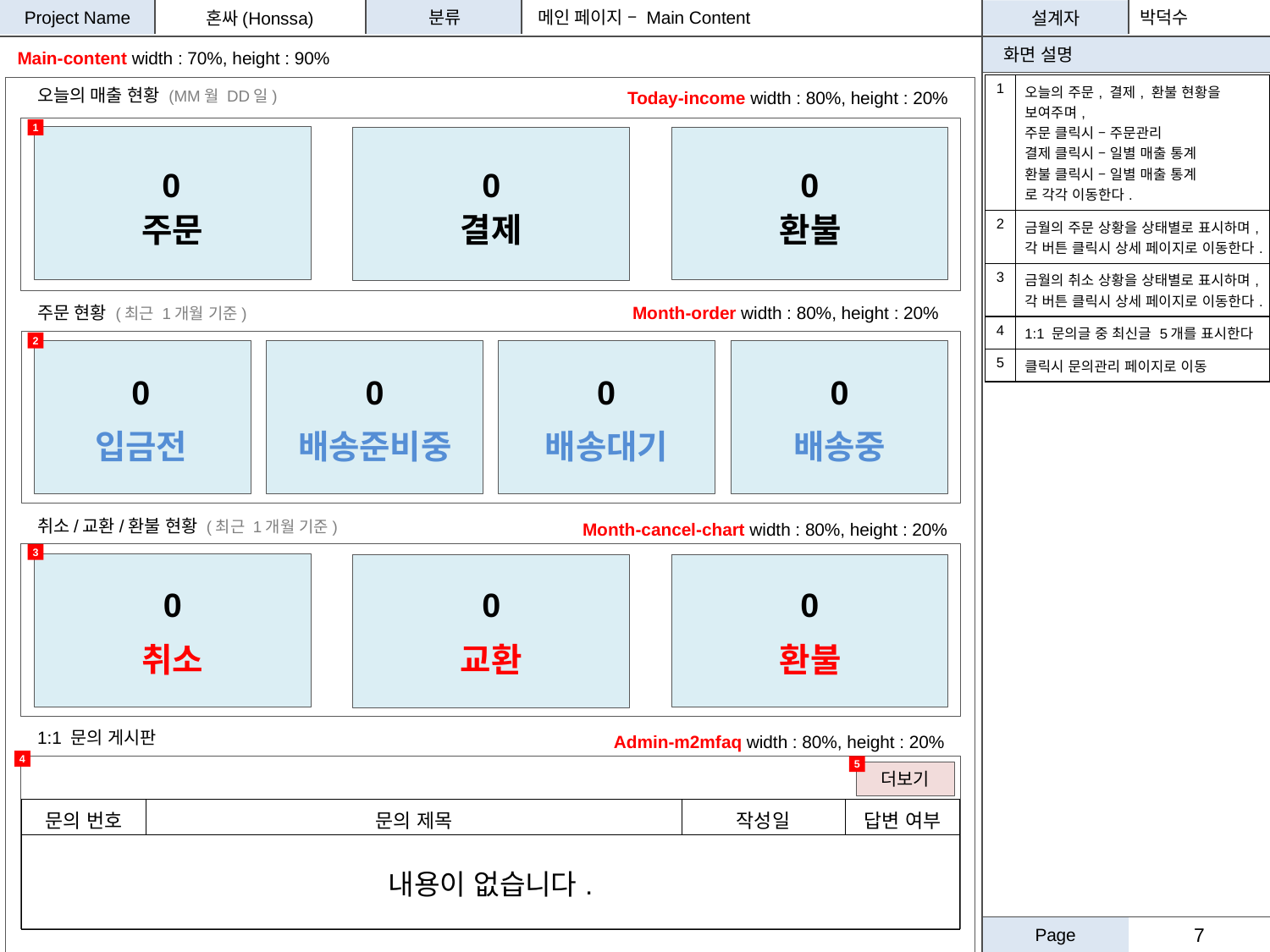

메인 페이지 – Main Content
박덕수
Main-content width : 70%, height : 90%
| 1 | 오늘의 주문, 결제, 환불 현황을 보여주며, 주문 클릭시 – 주문관리 결제 클릭시 – 일별 매출 통계 환불 클릭시 – 일별 매출 통계 로 각각 이동한다. |
| --- | --- |
| 2 | 금월의 주문 상황을 상태별로 표시하며, 각 버튼 클릭시 상세 페이지로 이동한다. |
| 3 | 금월의 취소 상황을 상태별로 표시하며, 각 버튼 클릭시 상세 페이지로 이동한다. |
| 4 | 1:1 문의글 중 최신글 5개를 표시한다 |
| 5 | 클릭시 문의관리 페이지로 이동 |

오늘의 매출 현황 (MM월 DD일)
Today-income width : 80%, height : 20%

1

0
0
0
주문
결제
환불
Month-order width : 80%, height : 20%
주문 현황 (최근 1개월 기준)

2

0
0
0
0
입금전
배송준비중
배송대기
배송중
취소/교환/환불 현황 (최근 1개월 기준)
Month-cancel-chart width : 80%, height : 20%

3

0
0
0
취소
교환
환불
1:1 문의 게시판
Admin-m2mfaq width : 80%, height : 20%
4
5

더보기
| 문의 번호 | 문의 제목 | 작성일 | 답변 여부 |
| --- | --- | --- | --- |
| 내용이 없습니다. |  |  |  |